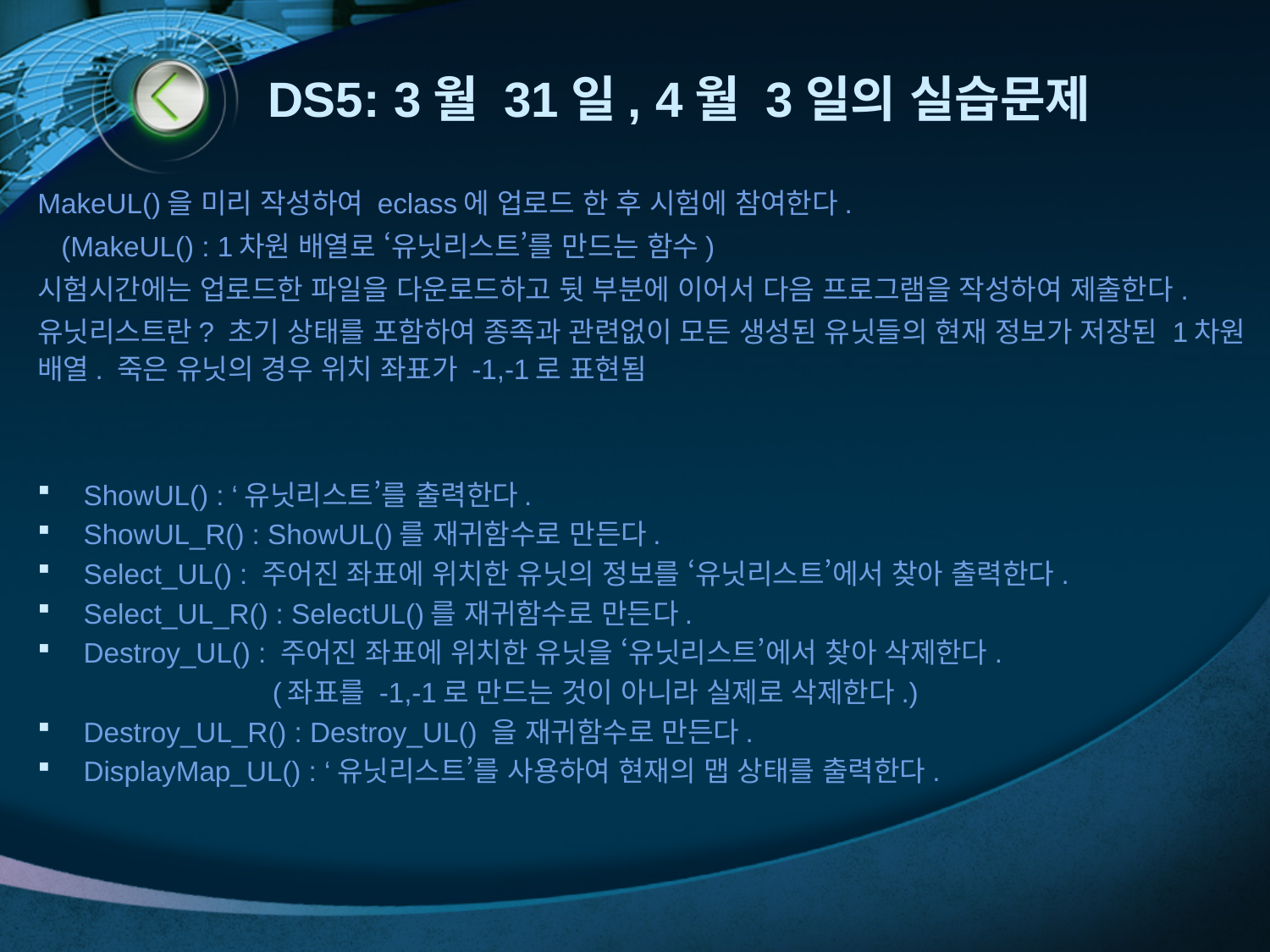

# DS5: 3월 31일, 4월 3일의 실습문제
MakeUL()을 미리 작성하여 eclass에 업로드 한 후 시험에 참여한다.
   (MakeUL() : 1차원 배열로 ‘유닛리스트’를 만드는 함수)
시험시간에는 업로드한 파일을 다운로드하고 뒷 부분에 이어서 다음 프로그램을 작성하여 제출한다.
유닛리스트란? 초기 상태를 포함하여 종족과 관련없이 모든 생성된 유닛들의 현재 정보가 저장된 1차원 배열. 죽은 유닛의 경우 위치 좌표가 -1,-1로 표현됨

ShowUL() : ‘유닛리스트’를 출력한다.
ShowUL_R() : ShowUL()를 재귀함수로 만든다.
Select_UL() : 주어진 좌표에 위치한 유닛의 정보를 ‘유닛리스트’에서 찾아 출력한다.
Select_UL_R() : SelectUL()를 재귀함수로 만든다.
Destroy_UL() : 주어진 좌표에 위치한 유닛을 ‘유닛리스트’에서 찾아 삭제한다.
                              (좌표를 -1,-1로 만드는 것이 아니라 실제로 삭제한다.)
Destroy_UL_R() : Destroy_UL() 을 재귀함수로 만든다.
DisplayMap_UL() : ‘유닛리스트’를 사용하여 현재의 맵 상태를 출력한다.